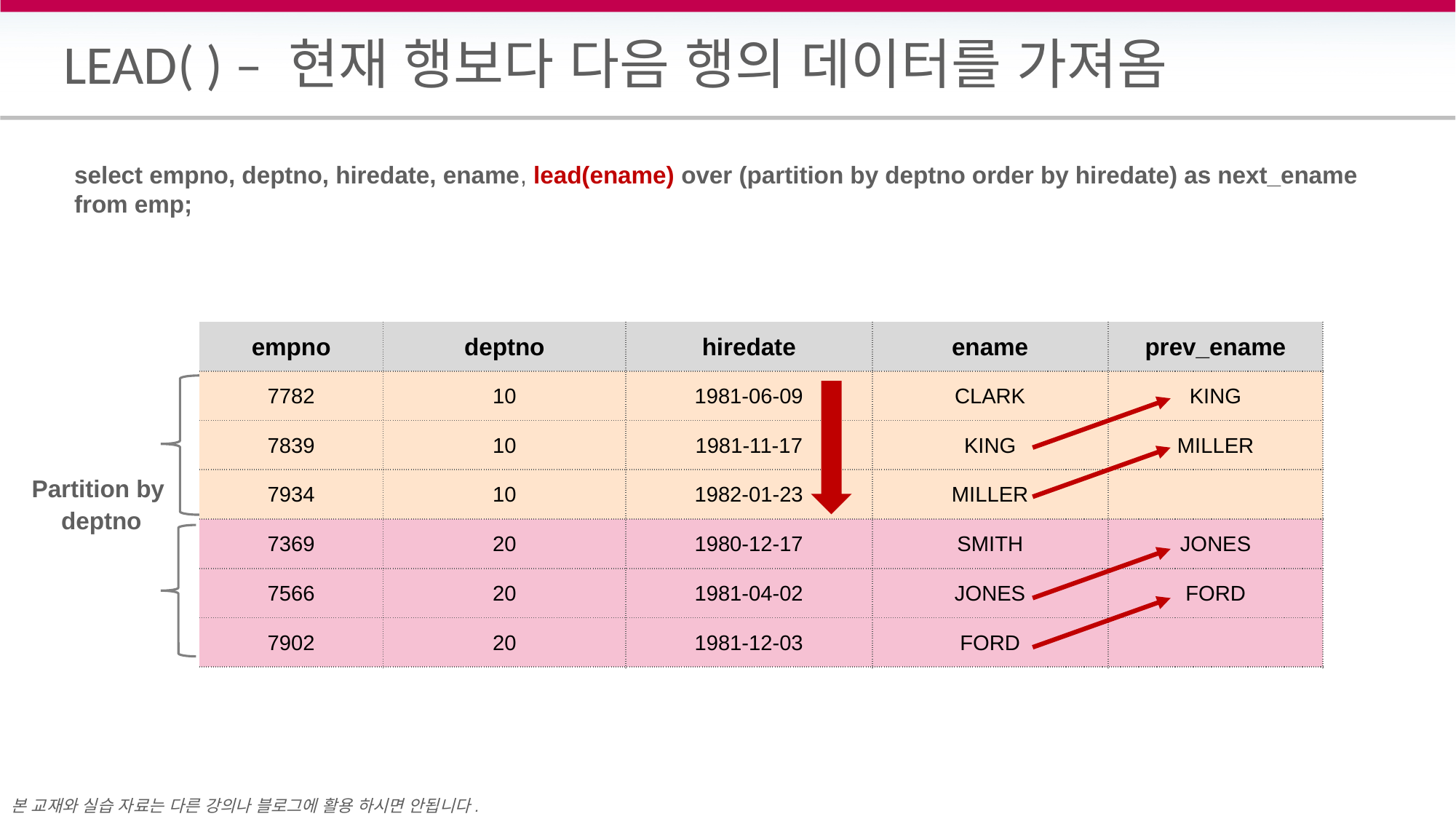

# LEAD( ) – 현재 행보다 다음 행의 데이터를 가져옴
select empno, deptno, hiredate, ename, lead(ename) over (partition by deptno order by hiredate) as next_ename
from emp;
| empno | deptno | hiredate | ename | prev\_ename |
| --- | --- | --- | --- | --- |
| 7782 | 10 | 1981-06-09 | CLARK | KING |
| 7839 | 10 | 1981-11-17 | KING | MILLER |
| 7934 | 10 | 1982-01-23 | MILLER |  |
| 7369 | 20 | 1980-12-17 | SMITH | JONES |
| 7566 | 20 | 1981-04-02 | JONES | FORD |
| 7902 | 20 | 1981-12-03 | FORD |  |

Partition by
deptno